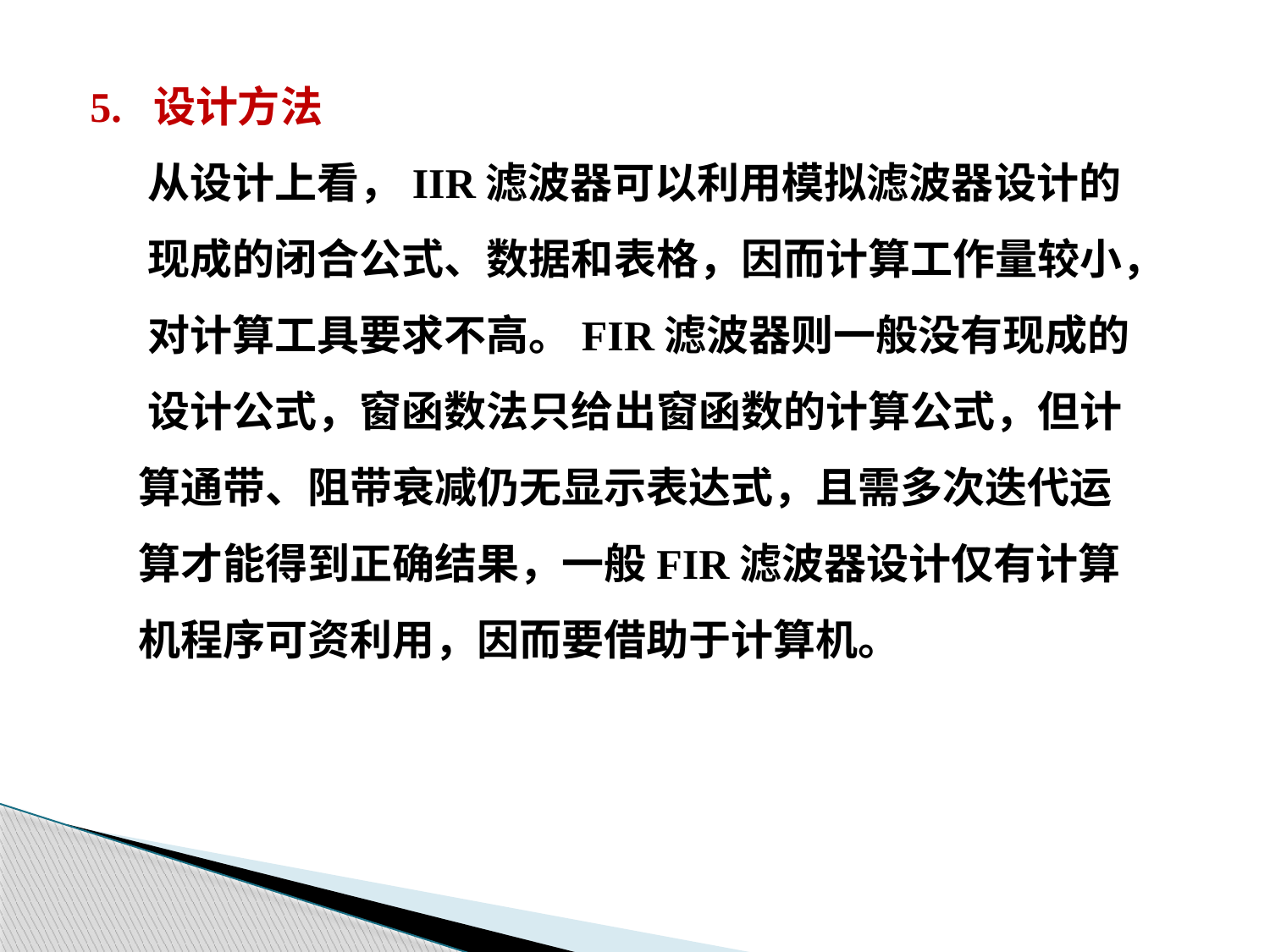

5.  设计方法
     从设计上看，IIR滤波器可以利用模拟滤波器设计的
     现成的闭合公式、数据和表格，因而计算工作量较小，
     对计算工具要求不高。FIR滤波器则一般没有现成的
     设计公式，窗函数法只给出窗函数的计算公式，但计
    算通带、阻带衰减仍无显示表达式，且需多次迭代运
    算才能得到正确结果，一般FIR滤波器设计仅有计算
    机程序可资利用，因而要借助于计算机。